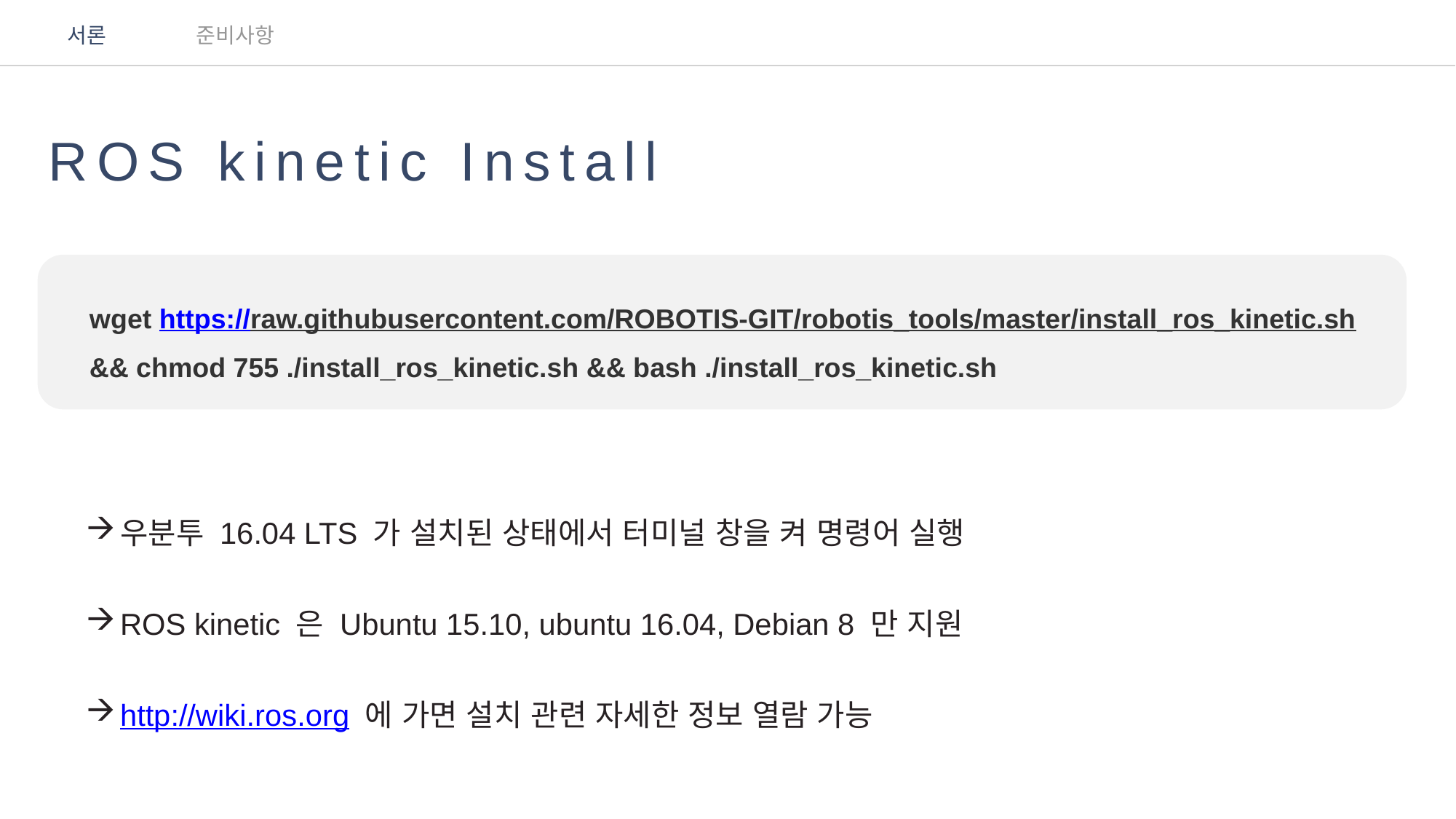

서론
준비사항
ROS kinetic Install

wget https://raw.githubusercontent.com/ROBOTIS-GIT/robotis_tools/master/install_ros_kinetic.sh && chmod 755 ./install_ros_kinetic.sh && bash ./install_ros_kinetic.sh
우분투 16.04 LTS 가 설치된 상태에서 터미널 창을 켜 명령어 실행
ROS kinetic 은 Ubuntu 15.10, ubuntu 16.04, Debian 8 만 지원
http://wiki.ros.org 에 가면 설치 관련 자세한 정보 열람 가능